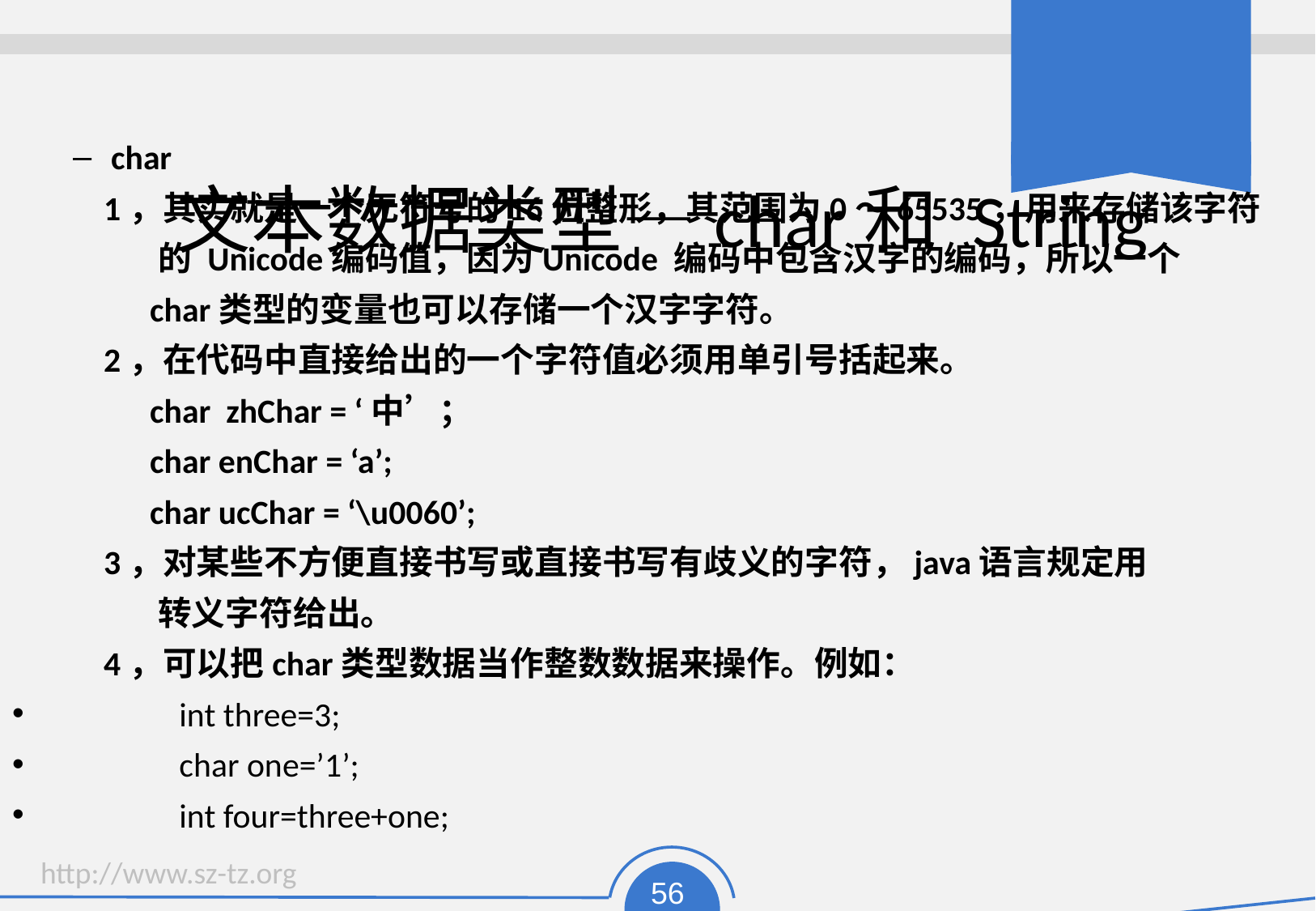

# 文本数据类型—char和 String
char
    1，其实就是一个无符号的16位整形，其范围为0～65535，用来存储该字符
          的 Unicode编码值，因为Unicode 编码中包含汉字的编码，所以一个
          char类型的变量也可以存储一个汉字字符。
    2，在代码中直接给出的一个字符值必须用单引号括起来。
          char  zhChar = ‘中’；
          char enChar = ‘a’;
          char ucChar = ‘\u0060’;
    3，对某些不方便直接书写或直接书写有歧义的字符，java语言规定用
          转义字符给出。
    4，可以把char类型数据当作整数数据来操作。例如：
	int three=3;
	char one=’1’;
	int four=three+one;